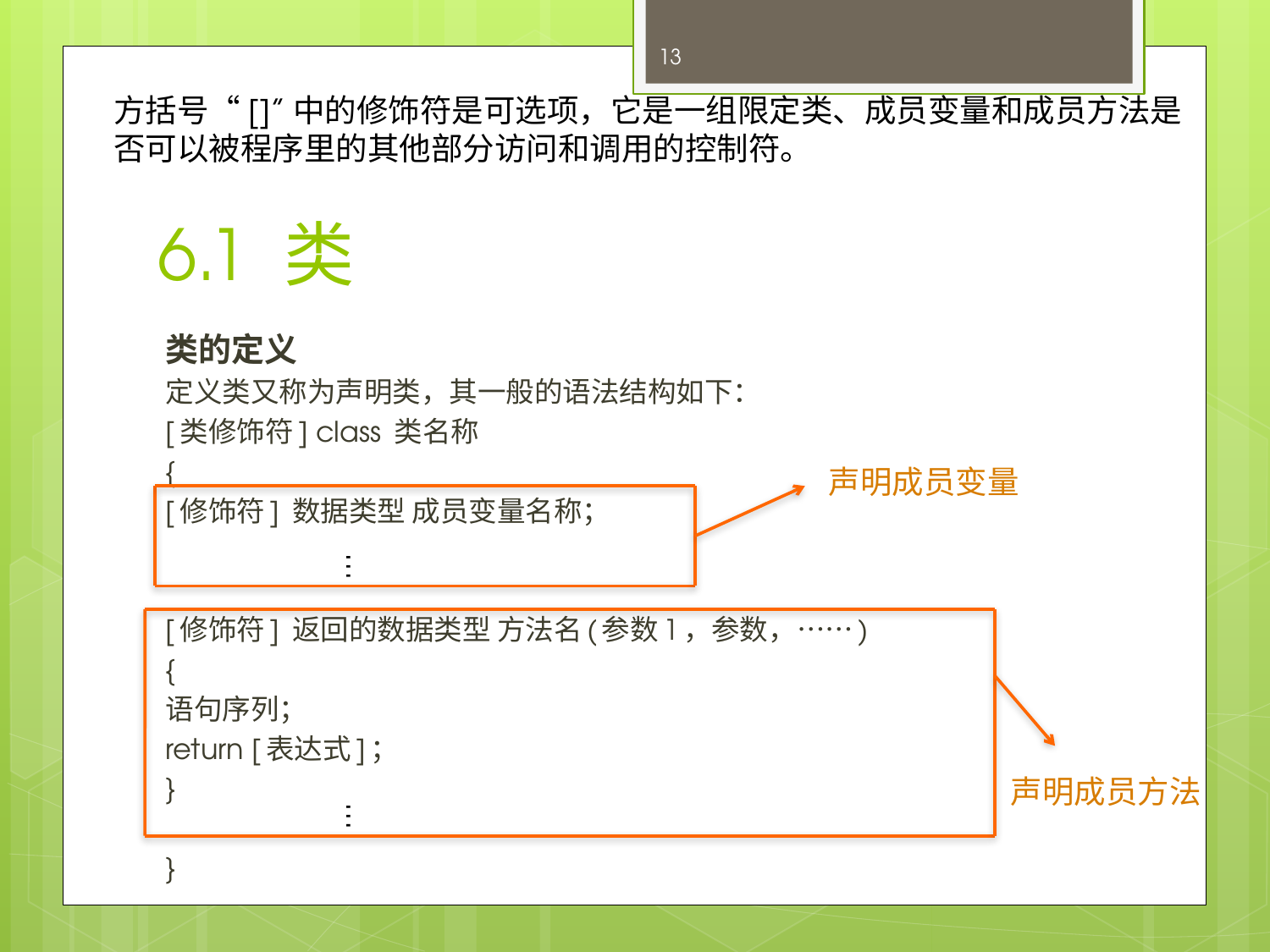

13
方括号“[]”中的修饰符是可选项，它是一组限定类、成员变量和成员方法是
否可以被程序里的其他部分访问和调用的控制符。
# 6.1 类
类的定义
定义类又称为声明类，其一般的语法结构如下：
[类修饰符] class 类名称
{
[修饰符] 数据类型 成员变量名称；

[修饰符] 返回的数据类型 方法名(参数1，参数，……)
{
语句序列；
return [表达式]；
}

}

声明成员变量
…
声明成员方法
…